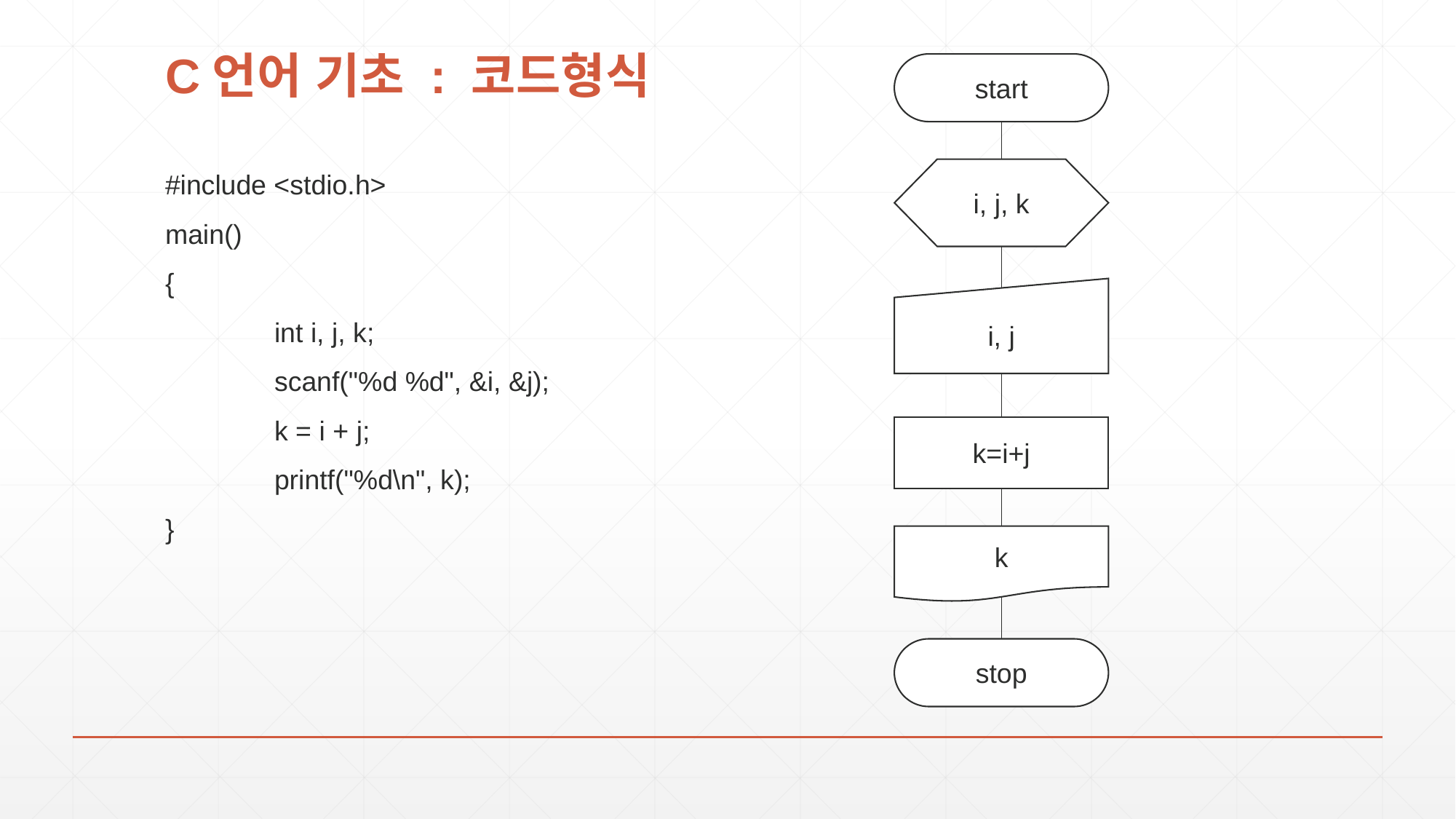

# C언어 기초 : 코드형식
start
#include <stdio.h>
main()
{
	int i, j, k;
	scanf("%d %d", &i, &j);
	k = i + j;
	printf("%d\n", k);
}
i, j, k
i, j
k=i+j
k
stop